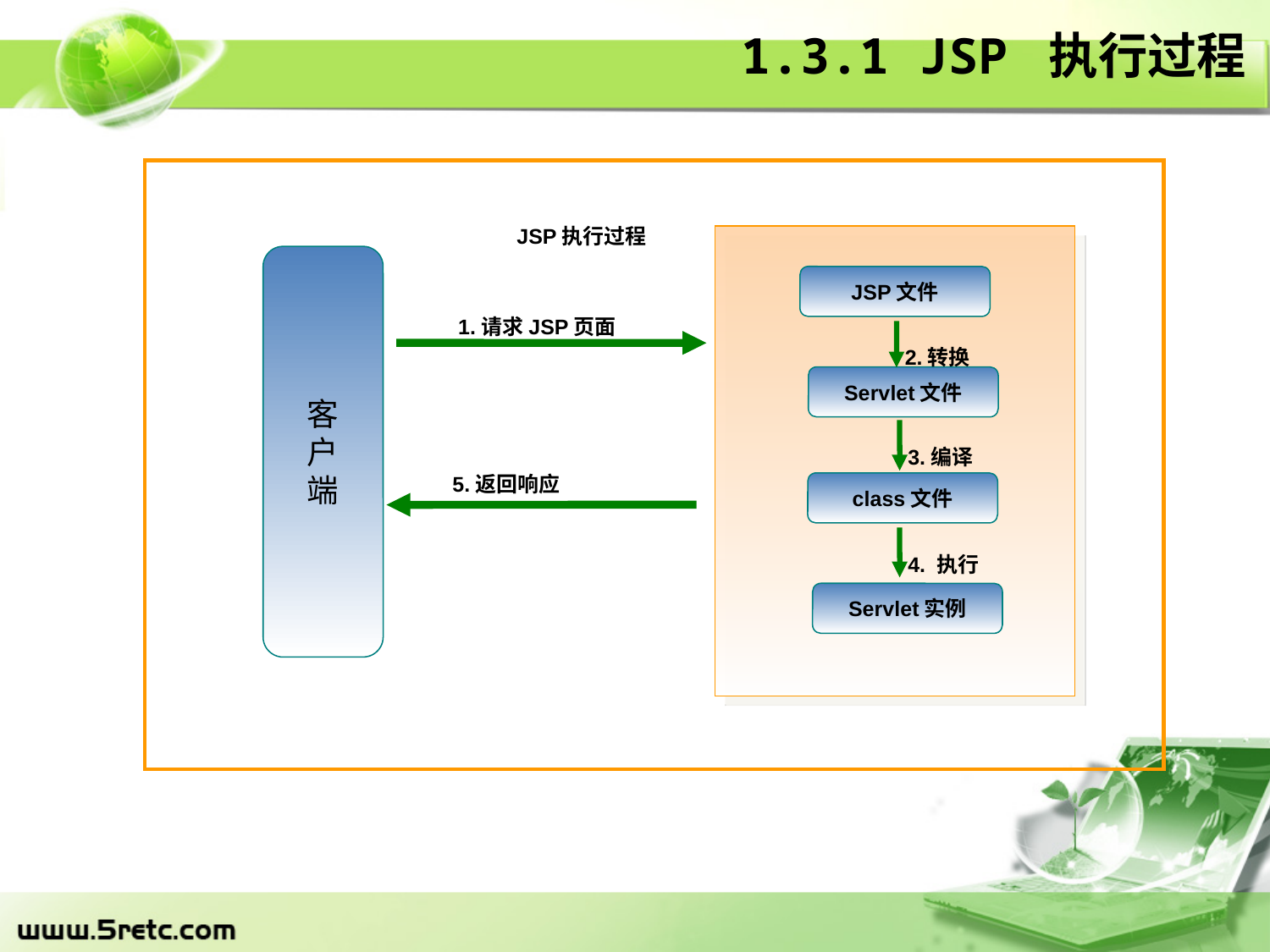

1.3.1 JSP 执行过程

JSP执行过程

客
户
端
JSP文件
1.请求JSP页面

2.转换
Servlet文件

3.编译
5.返回响应

class文件

4. 执行
Servlet实例